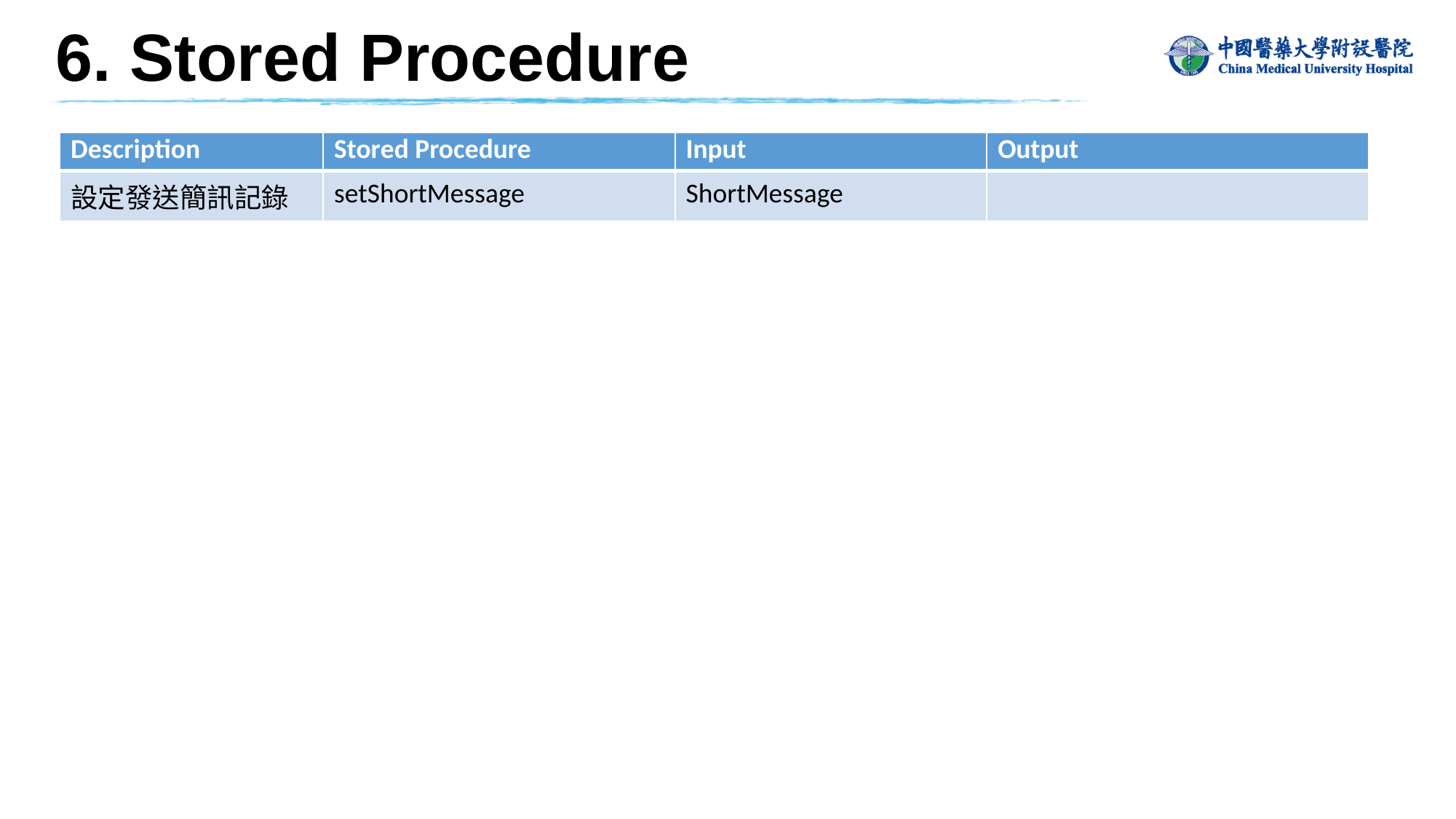

6. Stored Procedure
| Description | Stored Procedure | Input | Output |
| --- | --- | --- | --- |
| 設定發送簡訊記錄 | setShortMessage | ShortMessage |  |